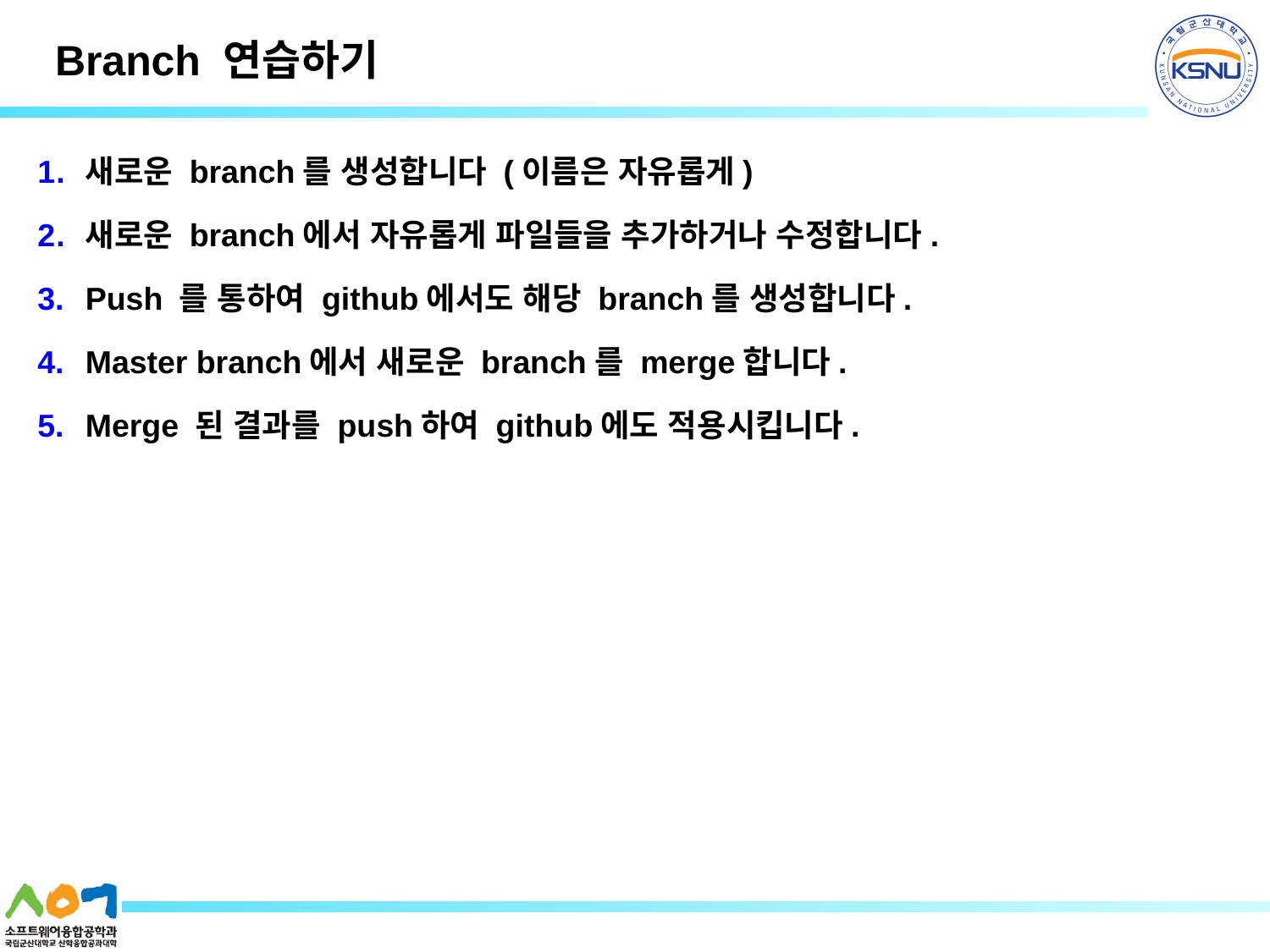

# Branch 연습하기
새로운 branch를 생성합니다 (이름은 자유롭게)
새로운 branch에서 자유롭게 파일들을 추가하거나 수정합니다.
Push 를 통하여 github에서도 해당 branch를 생성합니다.
Master branch에서 새로운 branch를 merge합니다.
Merge 된 결과를 push하여 github에도 적용시킵니다.